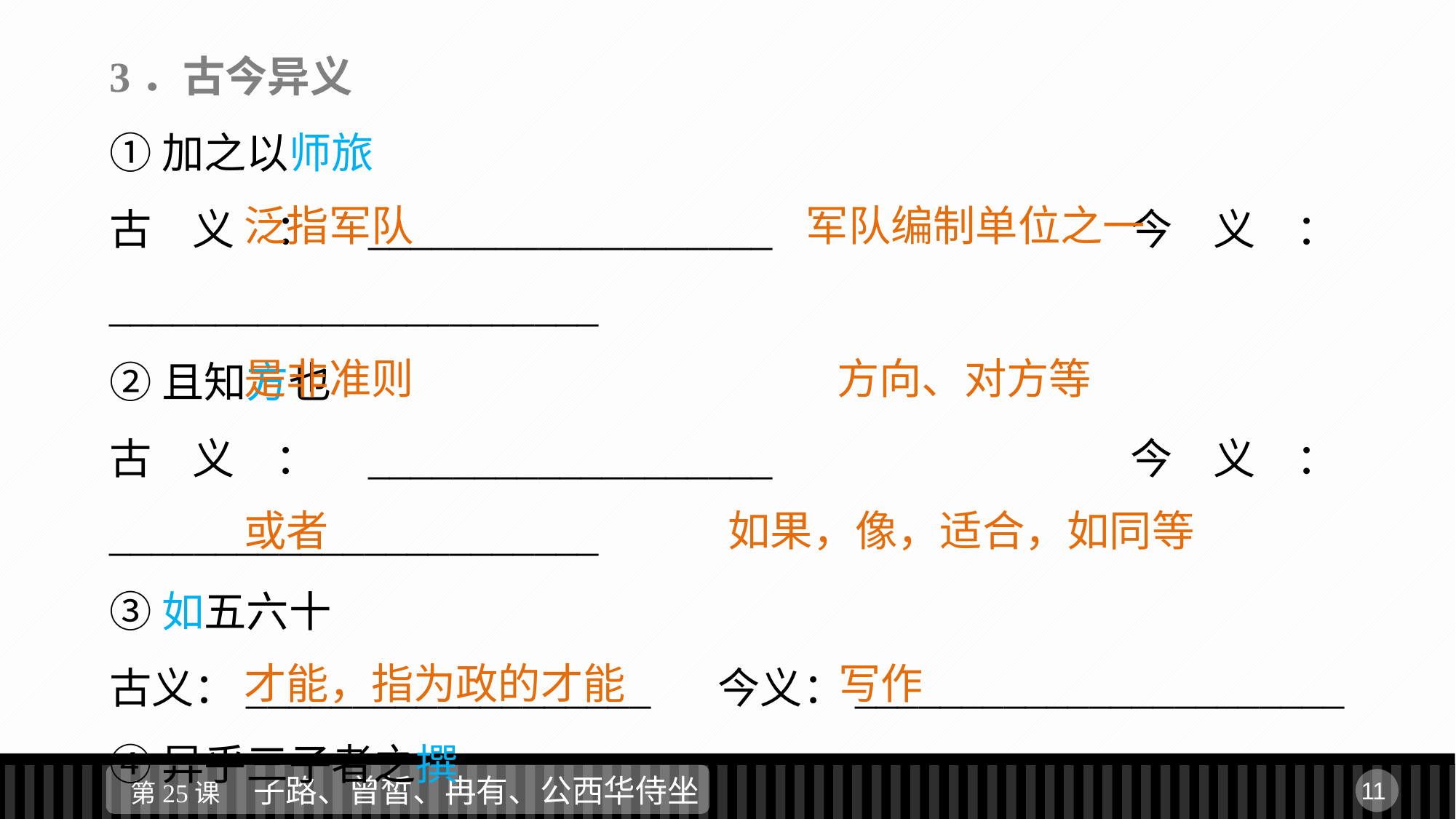

3．古今异义
①加之以师旅
古义：___________________      今义：_______________________
②且知方也
古义：___________________      今义：_______________________
③如五六十
古义：___________________	     今义：_______________________
④异乎三子者之撰
古义：___________________　   今义：_______________________
泛指军队　                                     军队编制单位之一

是非准则　              		     方向、对方等

或者　              			     如果，像，适合，如同等

才能，指为政的才能　                  写作